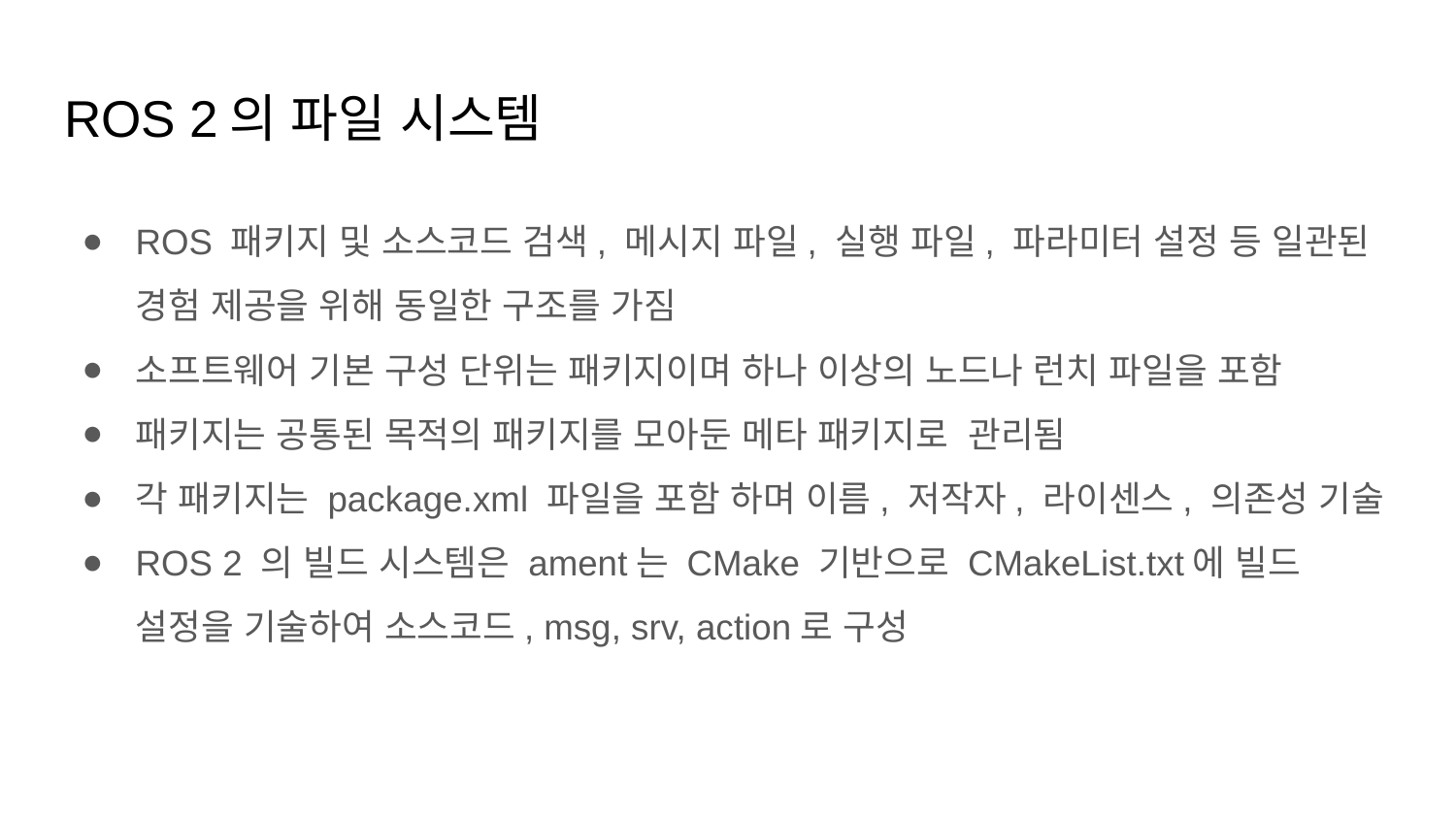

# ROS 2의 파일 시스템
ROS 패키지 및 소스코드 검색, 메시지 파일, 실행 파일, 파라미터 설정 등 일관된 경험 제공을 위해 동일한 구조를 가짐
소프트웨어 기본 구성 단위는 패키지이며 하나 이상의 노드나 런치 파일을 포함
패키지는 공통된 목적의 패키지를 모아둔 메타 패키지로  관리됨
각 패키지는 package.xml 파일을 포함 하며 이름, 저작자, 라이센스, 의존성 기술
ROS 2 의 빌드 시스템은 ament는 CMake 기반으로 CMakeList.txt에 빌드 설정을 기술하여 소스코드, msg, srv, action로 구성